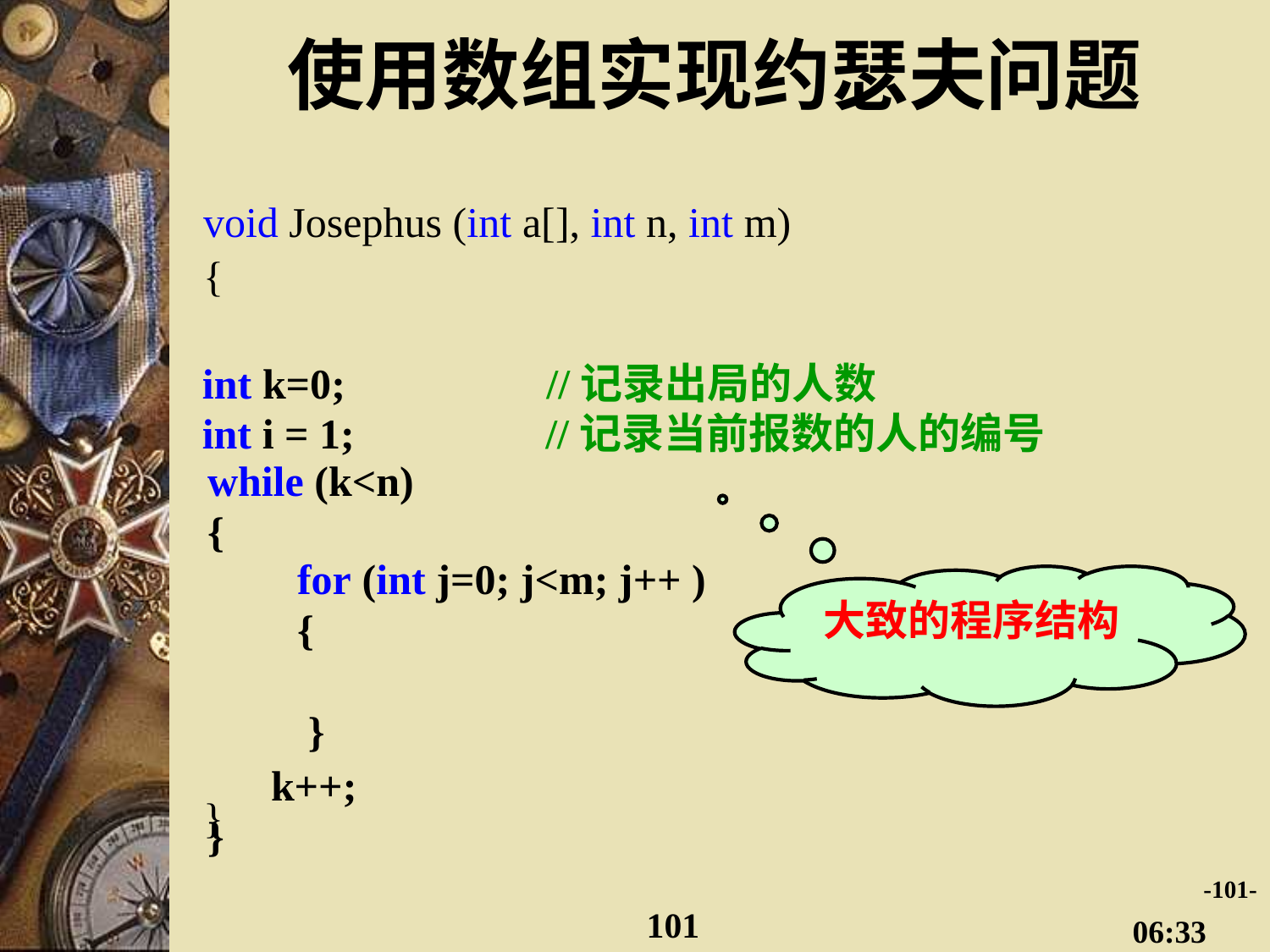

# 使用数组实现约瑟夫问题
void Josephus (int a[], int n, int m)
{

}
int k=0;                   //记录出局的人数
int i = 1;                  //记录当前报数的人的编号
while (k<n)
{

      k++;
}
for (int j=0; j<m; j++ )
{

 }
大致的程序结构
-101-